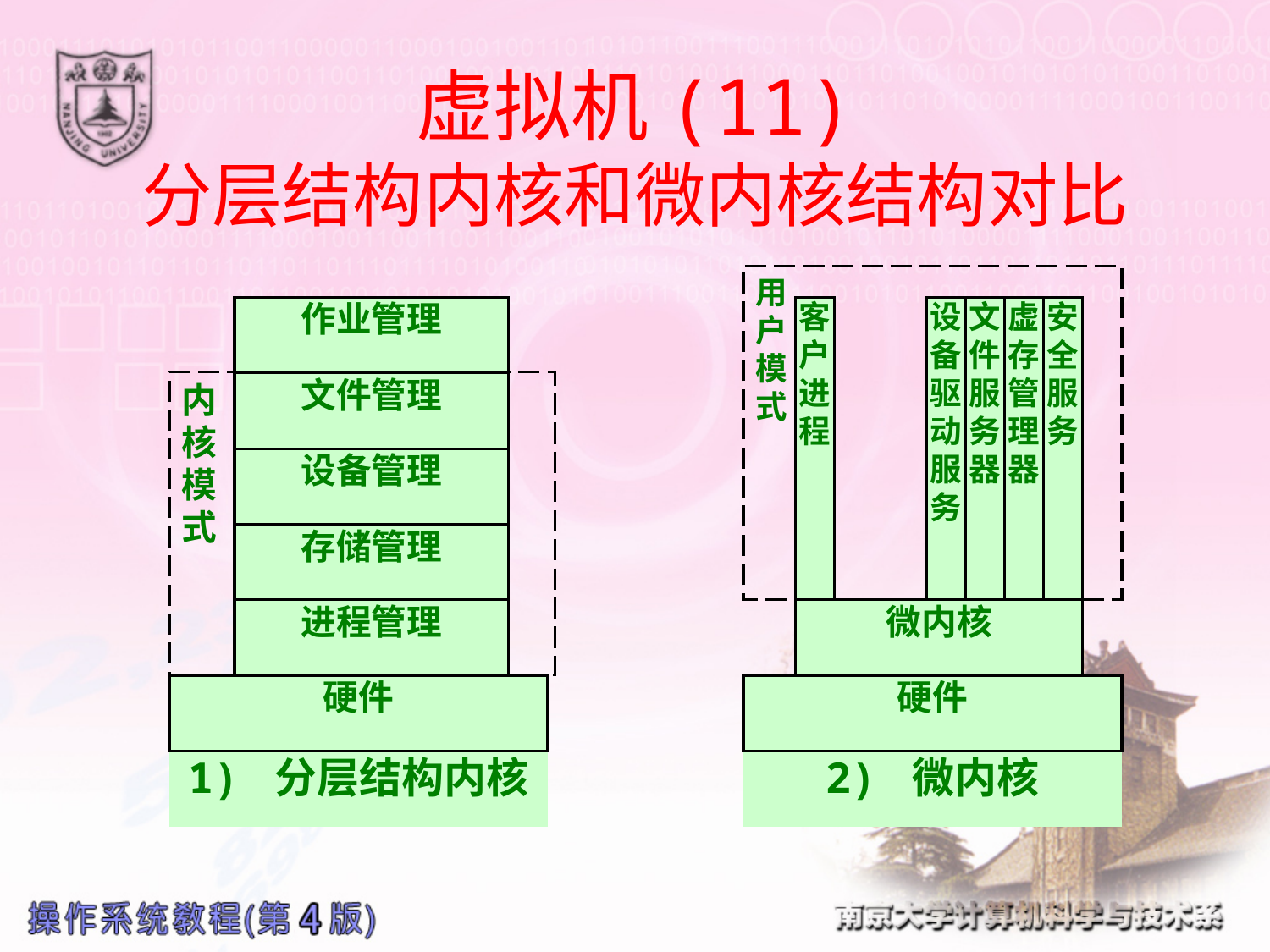

# 虚拟机(11) 分层结构内核和微内核结构对比
用
户
模
式
作业管理
客户进程
设备驱动服务
文件服务器
虚存管理器
安全服务
内
核
模
式
文件管理
设备管理
存储管理
进程管理
微内核
硬件
硬件
1) 分层结构内核
2) 微内核